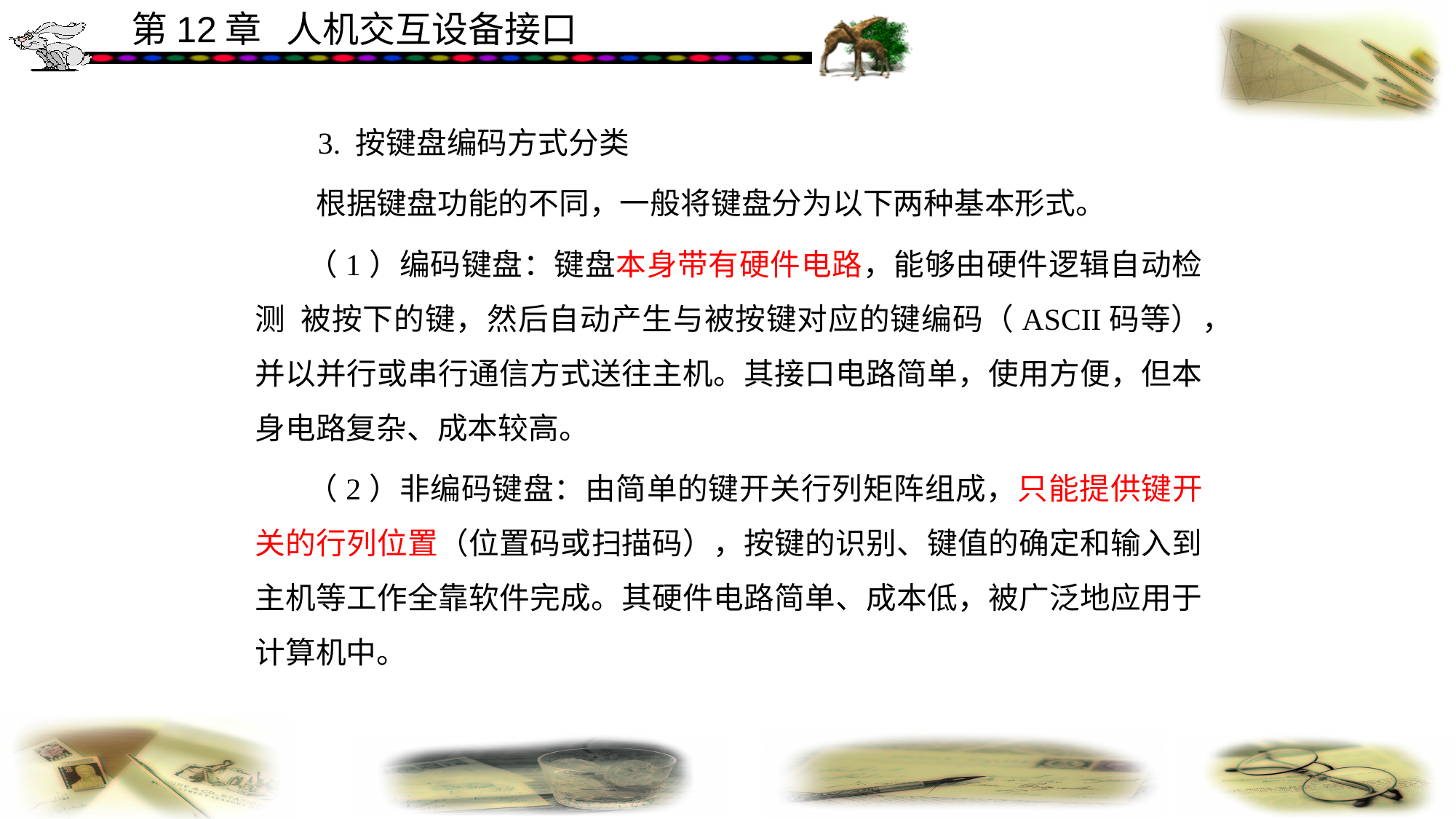

3. 按键盘编码方式分类
          根据键盘功能的不同，一般将键盘分为以下两种基本形式。
        （1）编码键盘：键盘本身带有硬件电路，能够由硬件逻辑自动检测  被按下的键，然后自动产生与被按键对应的键编码（ASCII码等），并以并行或串行通信方式送往主机。其接口电路简单，使用方便，但本身电路复杂、成本较高。
        （2）非编码键盘：由简单的键开关行列矩阵组成，只能提供键开关的行列位置（位置码或扫描码），按键的识别、键值的确定和输入到主机等工作全靠软件完成。其硬件电路简单、成本低，被广泛地应用于计算机中。